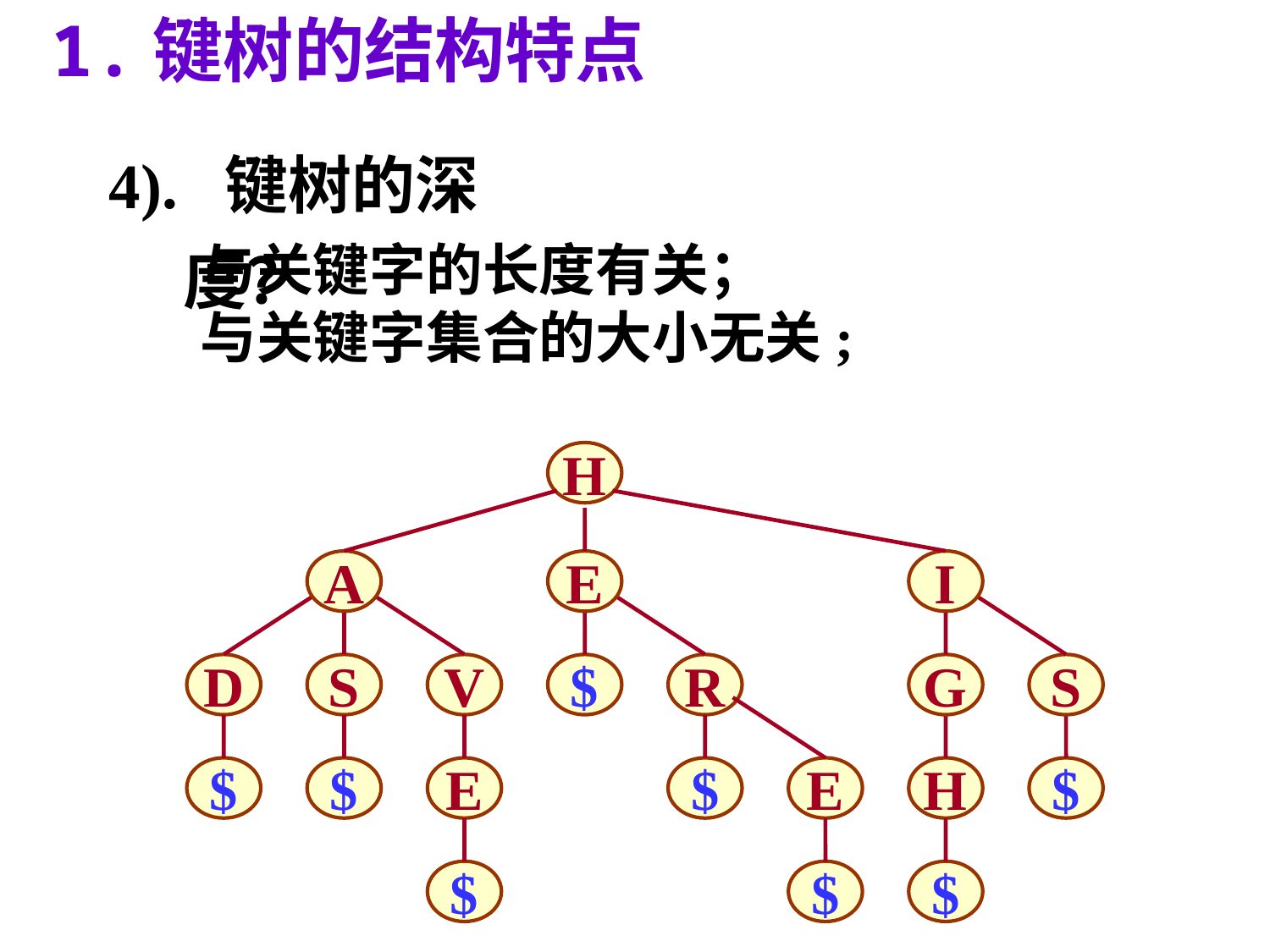

1.键树的结构特点
4).  键树的深度？
与关键字的长度有关；
与关键字集合的大小无关;
H

A
E
I

D
S
V

$
R

G
S

E

$

$

$

E

$

$

H

$

$